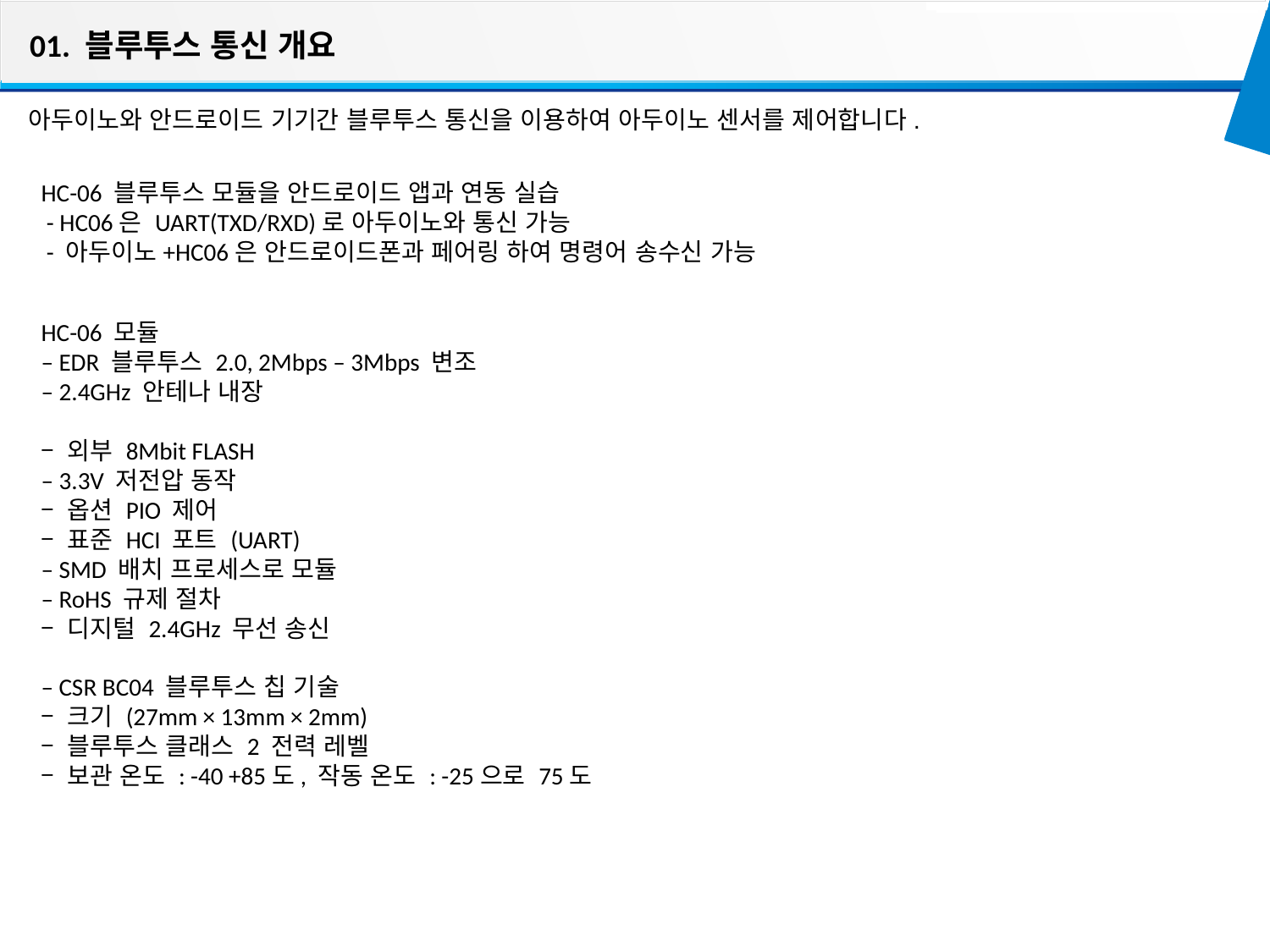

01. 블루투스 통신 개요

아두이노와 안드로이드 기기간 블루투스 통신을 이용하여 아두이노 센서를 제어합니다.
HC-06 블루투스 모듈을 안드로이드 앱과 연동 실습
 - HC06은 UART(TXD/RXD)로 아두이노와 통신 가능
 - 아두이노+HC06은 안드로이드폰과 페어링 하여 명령어 송수신 가능
HC-06 모듈
– EDR 블루투스 2.0, 2Mbps – 3Mbps 변조
– 2.4GHz 안테나 내장

– 외부 8Mbit FLASH
– 3.3V 저전압 동작
– 옵션 PIO 제어
– 표준 HCI 포트 (UART)
– SMD 배치 프로세스로 모듈
– RoHS 규제 절차
– 디지털 2.4GHz 무선 송신

– CSR BC04 블루투스 칩 기술
– 크기 (27mm × 13mm × 2mm)
– 블루투스 클래스 2 전력 레벨
– 보관 온도 : -40 +85도, 작동 온도 : -25으로 75도